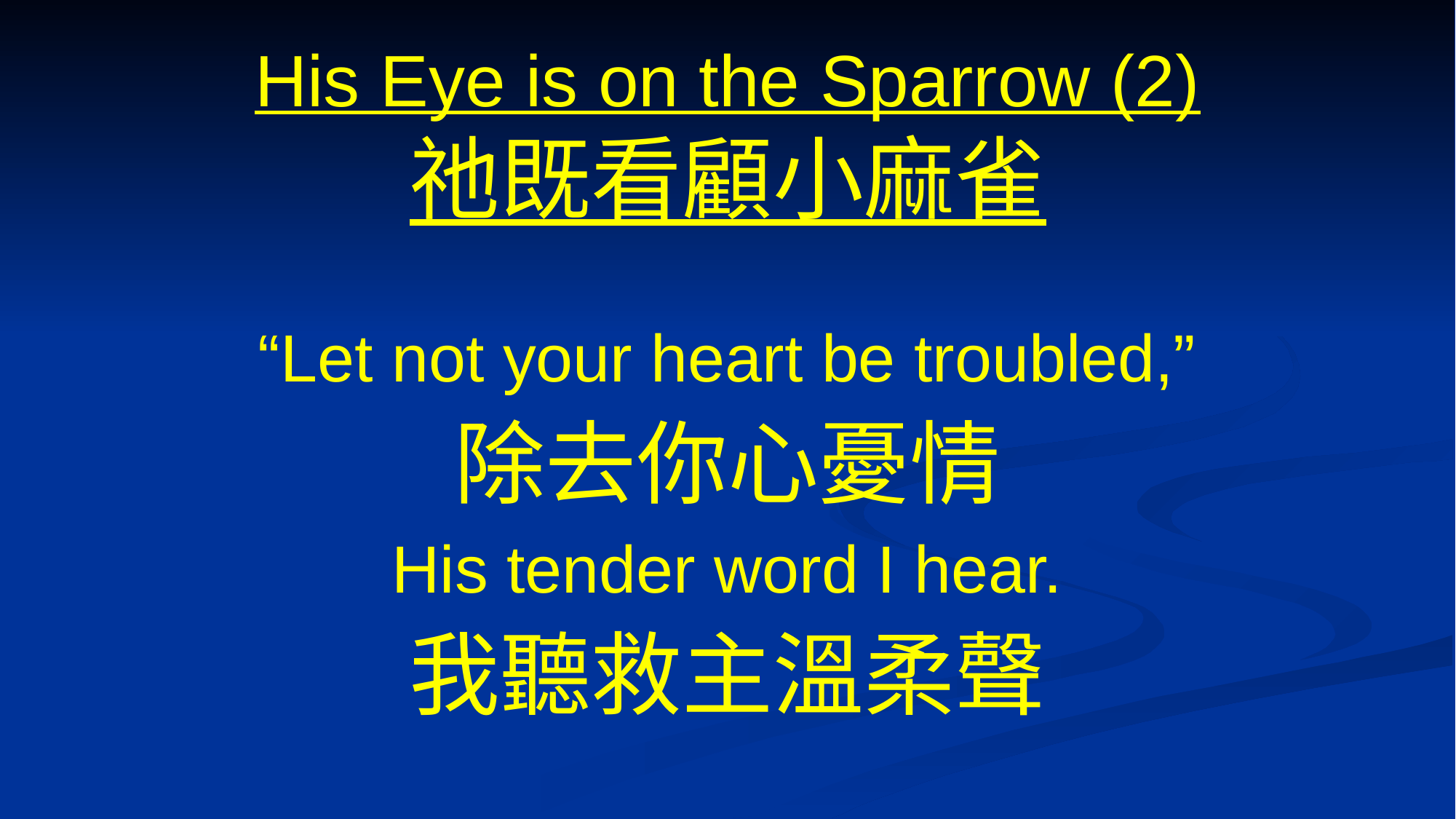

# His Eye is on the Sparrow (2) 祂既看顧小麻雀
“Let not your heart be troubled,”
除去你心憂情
His tender word I hear.
我聽救主溫柔聲